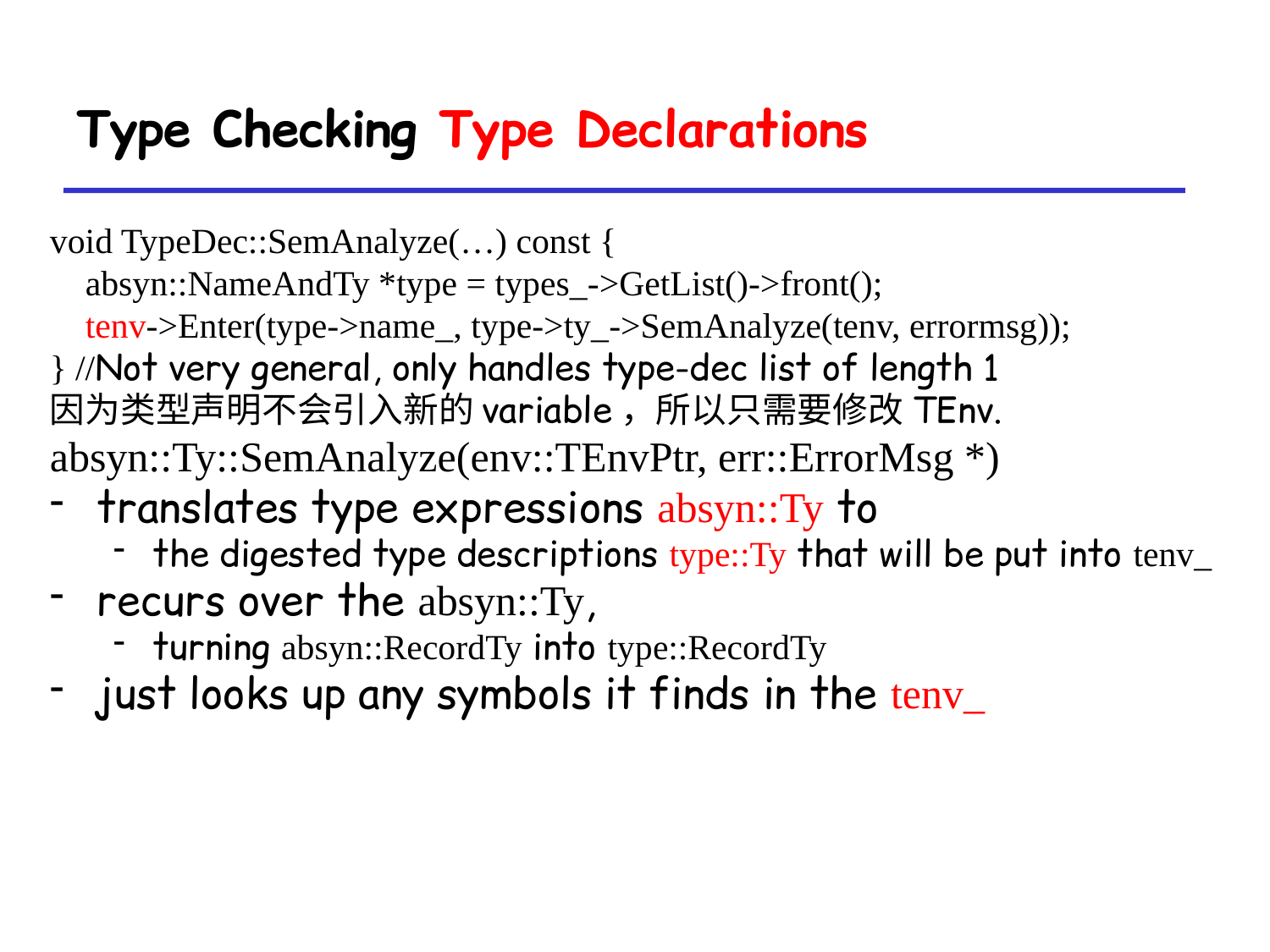

# Type Checking Type Declarations
void TypeDec::SemAnalyze(…) const {
    absyn::NameAndTy *type = types_->GetList()->front();
    tenv->Enter(type->name_, type->ty_->SemAnalyze(tenv, errormsg));
} //Not very general, only handles type-dec list of length 1
因为类型声明不会引入新的variable，所以只需要修改TEnv.
absyn::Ty::SemAnalyze(env::TEnvPtr, err::ErrorMsg *)
translates type expressions absyn::Ty to
the digested type descriptions type::Ty that will be put into tenv_
recurs over the absyn::Ty,
turning absyn::RecordTy into type::RecordTy
just looks up any symbols it finds in the tenv_

25